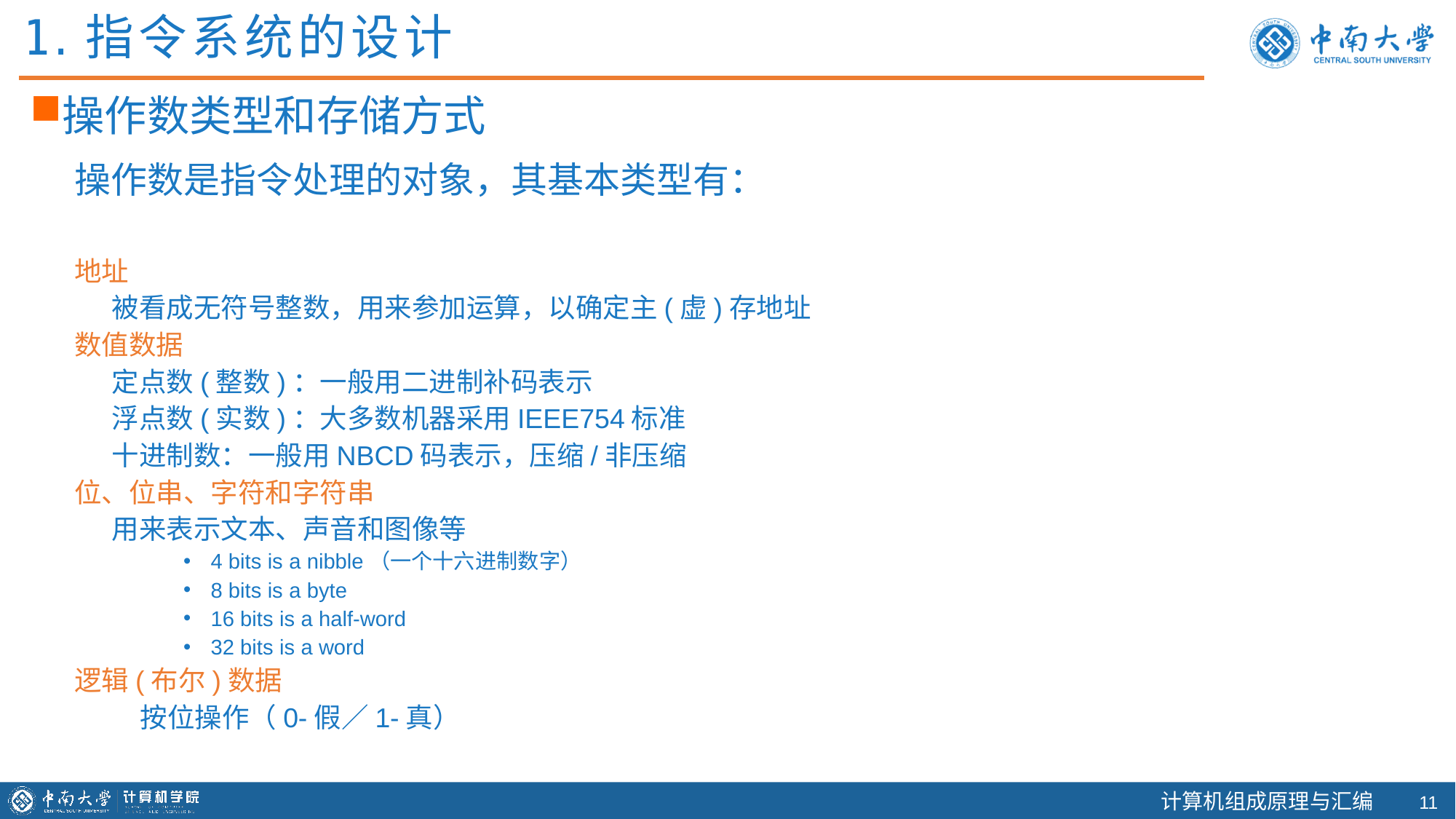

1.指令系统的设计
操作数类型和存储方式
操作数是指令处理的对象，其基本类型有：

地址
     被看成无符号整数，用来参加运算，以确定主(虚)存地址
数值数据
     定点数(整数)：一般用二进制补码表示
     浮点数(实数)：大多数机器采用IEEE754标准
     十进制数：一般用NBCD码表示，压缩/非压缩
位、位串、字符和字符串
     用来表示文本、声音和图像等
4 bits is a nibble（一个十六进制数字）
8 bits is a byte
16 bits is a half-word
32 bits is a word
逻辑(布尔)数据
   按位操作（0-假／1-真）
11